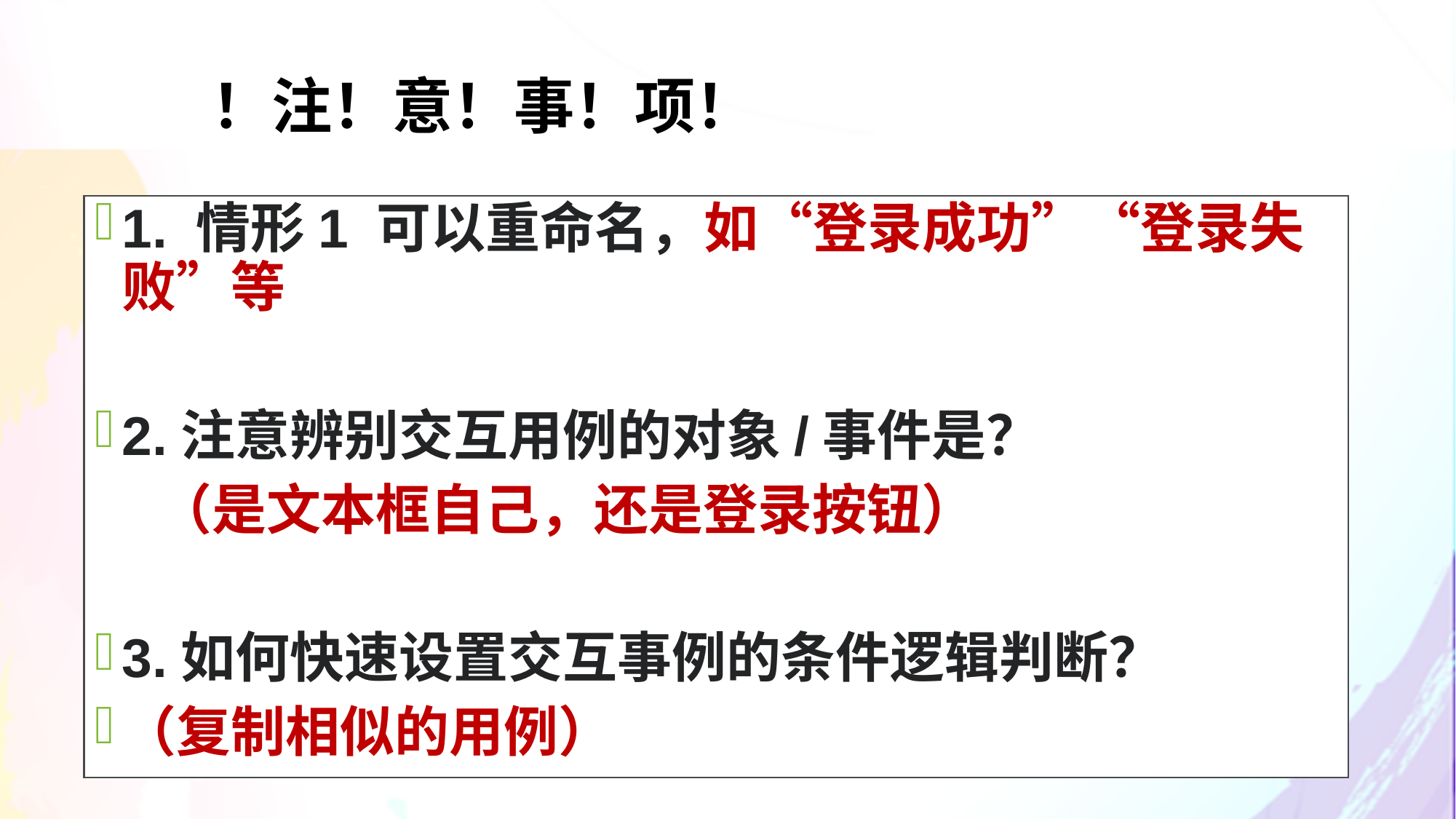

# ！注！意！事！项！
1. 情形1 可以重命名，如“登录成功”“登录失败”等

2.注意辨别交互用例的对象/事件是？
    （是文本框自己，还是登录按钮）

3.如何快速设置交互事例的条件逻辑判断？
（复制相似的用例）